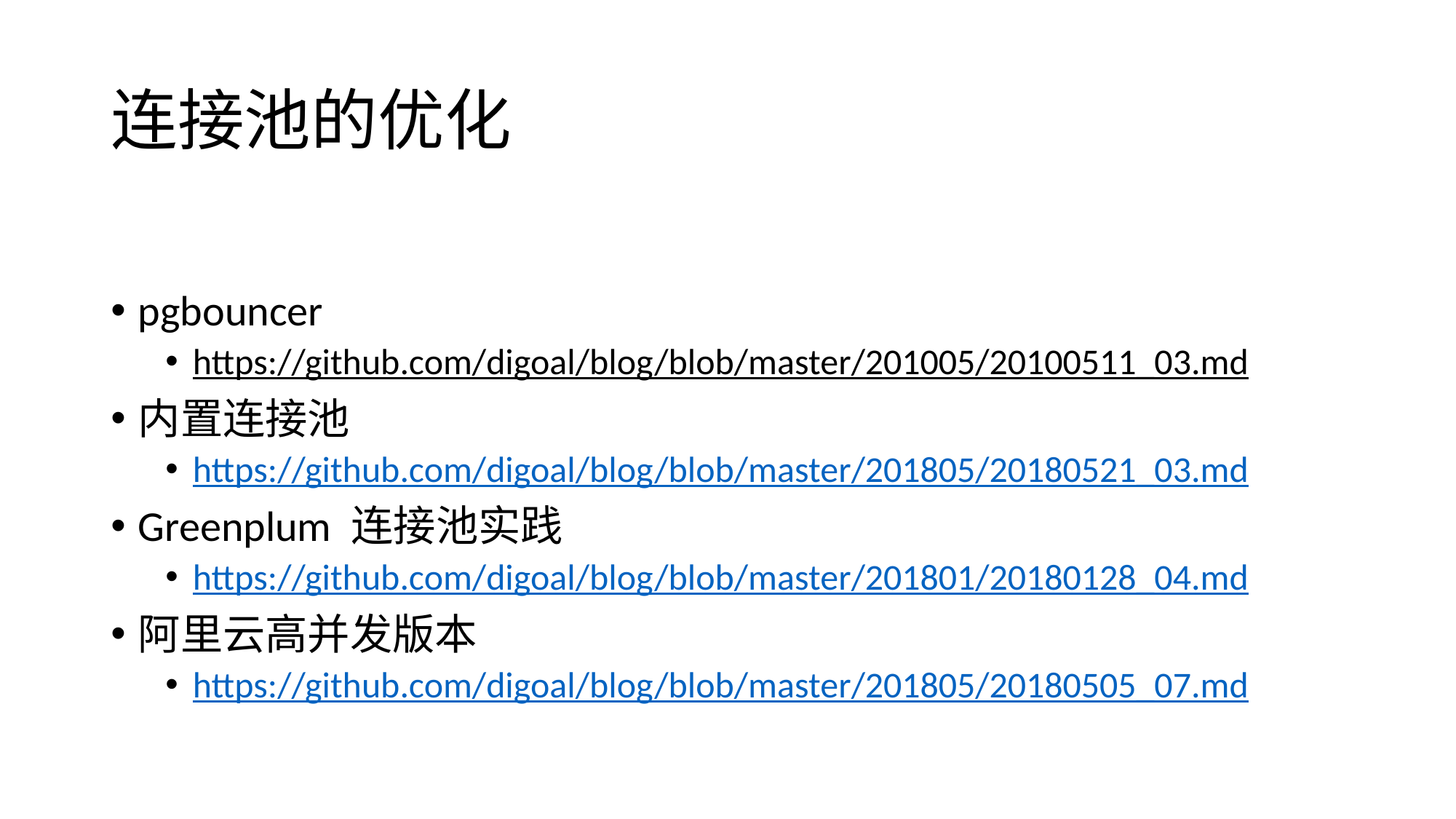

# 连接池的优化

pgbouncer
https://github.com/digoal/blog/blob/master/201005/20100511_03.md
内置连接池
https://github.com/digoal/blog/blob/master/201805/20180521_03.md
Greenplum 连接池实践
https://github.com/digoal/blog/blob/master/201801/20180128_04.md
阿里云高并发版本
https://github.com/digoal/blog/blob/master/201805/20180505_07.md